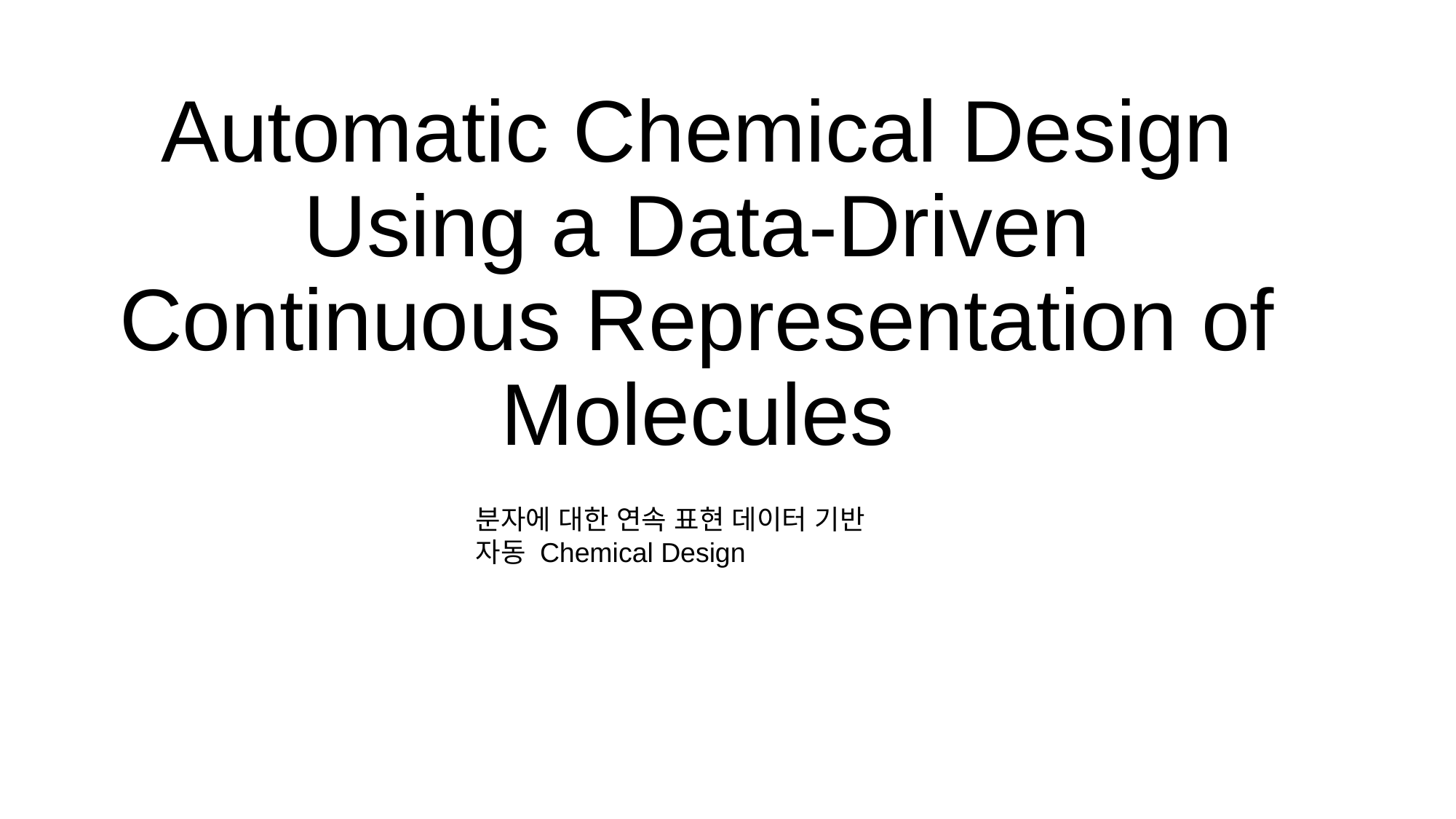

# Automatic Chemical Design Using a Data-Driven Continuous Representation of Molecules
분자에 대한 연속 표현 데이터 기반
자동 Chemical Design